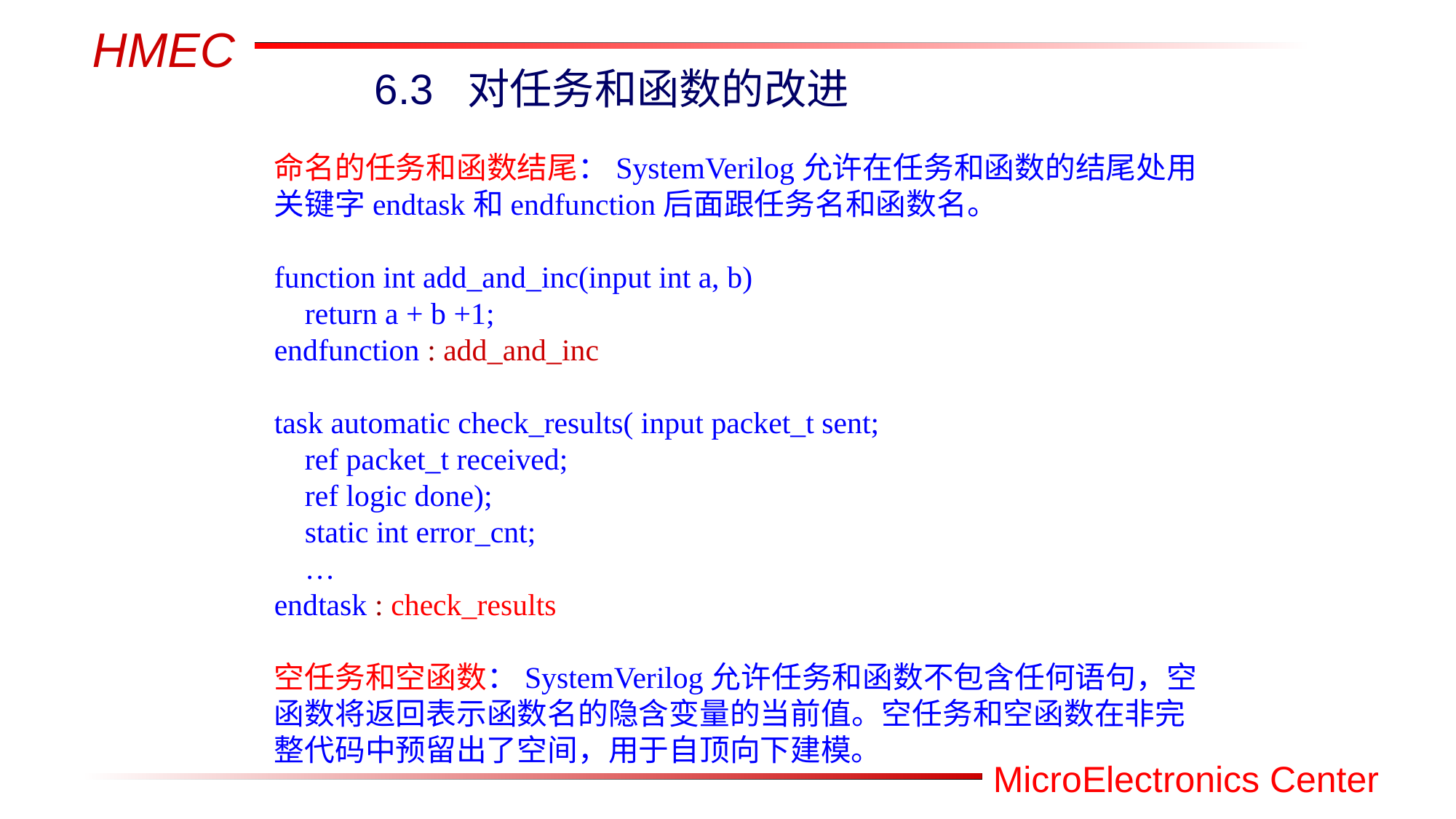

6.3  对任务和函数的改进
命名的任务和函数结尾：SystemVerilog允许在任务和函数的结尾处用关键字endtask和endfunction后面跟任务名和函数名。

function int add_and_inc(input int a, b)
    return a + b +1;
endfunction : add_and_inc

task automatic check_results( input packet_t sent;
    ref packet_t received;
    ref logic done);
    static int error_cnt;
    …
endtask : check_results

空任务和空函数：SystemVerilog允许任务和函数不包含任何语句，空函数将返回表示函数名的隐含变量的当前值。空任务和空函数在非完整代码中预留出了空间，用于自顶向下建模。